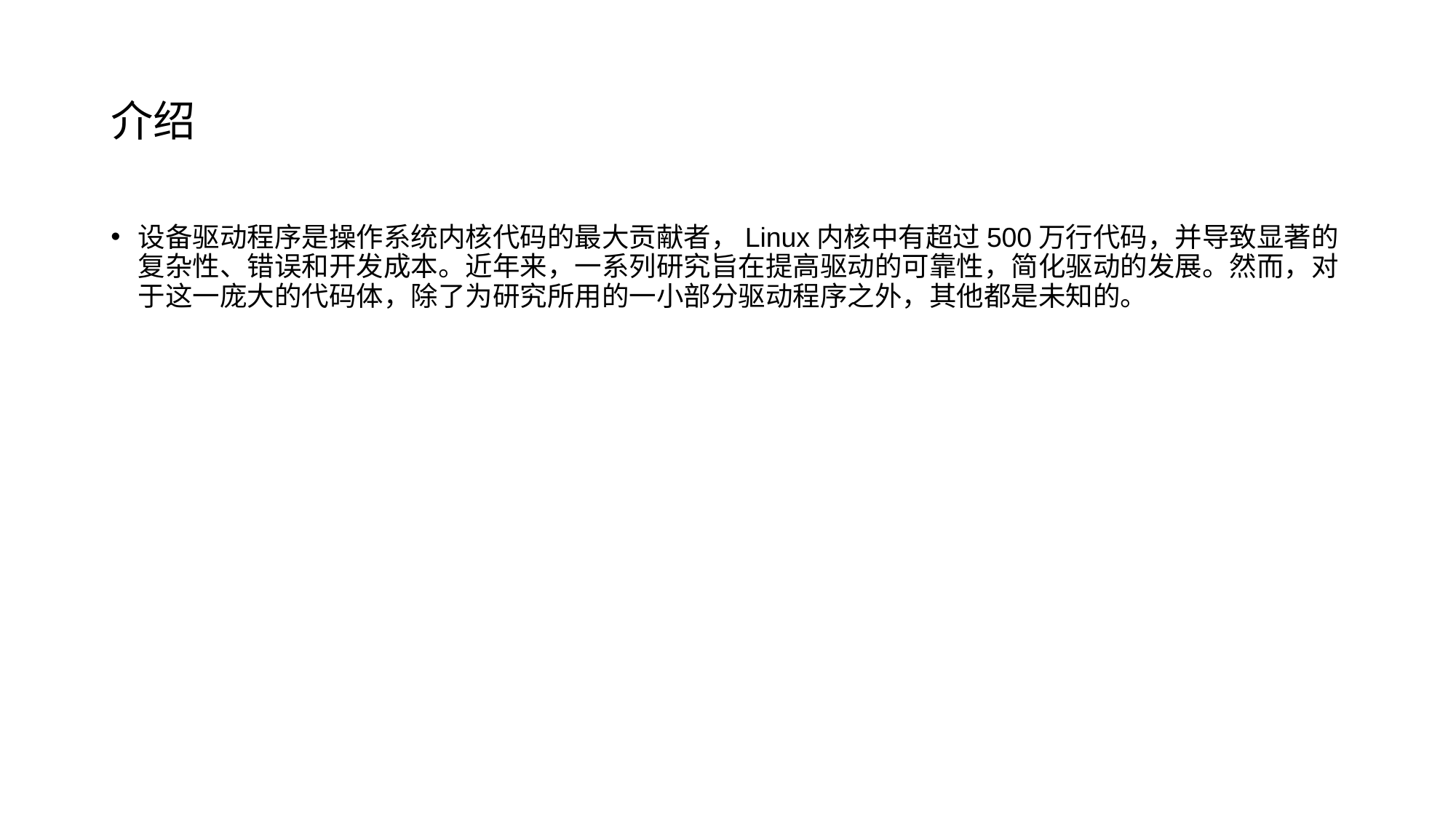

# 介绍
设备驱动程序是操作系统内核代码的最大贡献者，Linux内核中有超过500万行代码，并导致显著的复杂性、错误和开发成本。近年来，一系列研究旨在提高驱动的可靠性，简化驱动的发展。然而，对于这一庞大的代码体，除了为研究所用的一小部分驱动程序之外，其他都是未知的。